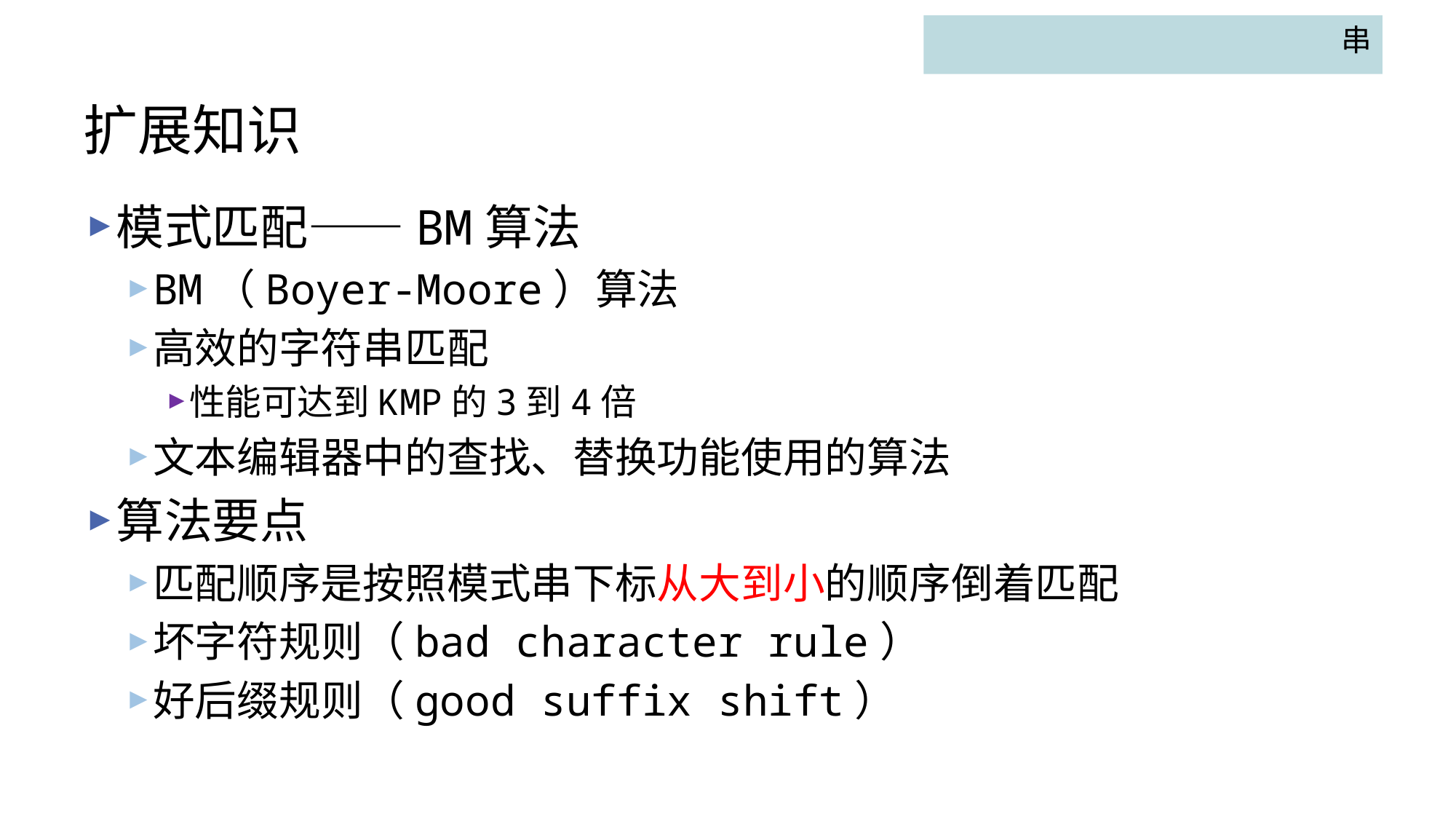

串
# 扩展知识
模式匹配——BM算法
BM（Boyer-Moore）算法
高效的字符串匹配
性能可达到KMP的3到4倍
文本编辑器中的查找、替换功能使用的算法
算法要点
匹配顺序是按照模式串下标从大到小的顺序倒着匹配
坏字符规则（bad character rule）
好后缀规则（good suffix shift）